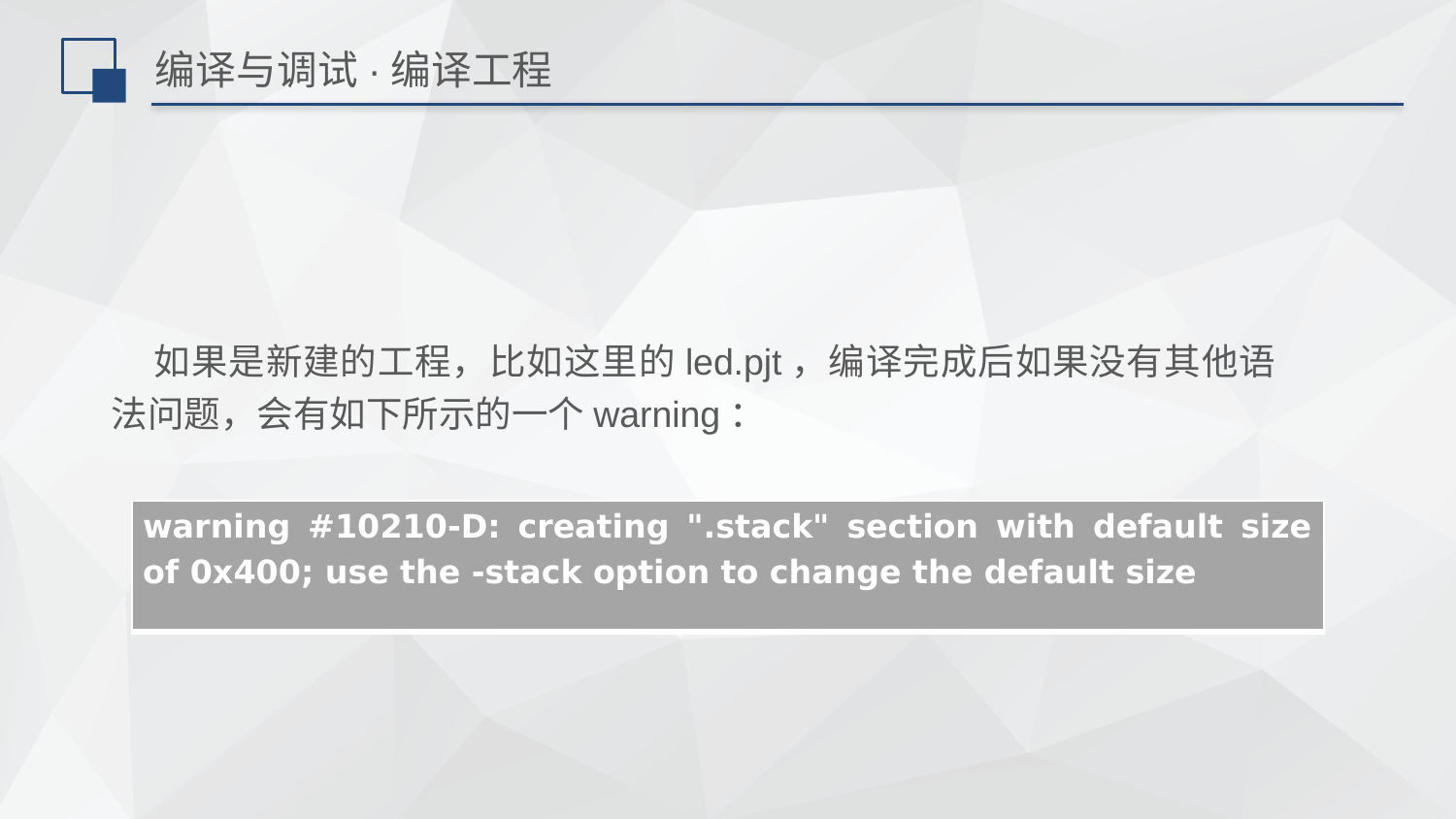

# 编译与调试·编译工程
如果是新建的工程，比如这里的led.pjt，编译完成后如果没有其他语法问题，会有如下所示的一个warning：
| warning #10210-D: creating ".stack" section with default size of 0x400; use the -stack option to change the default size |
| --- |